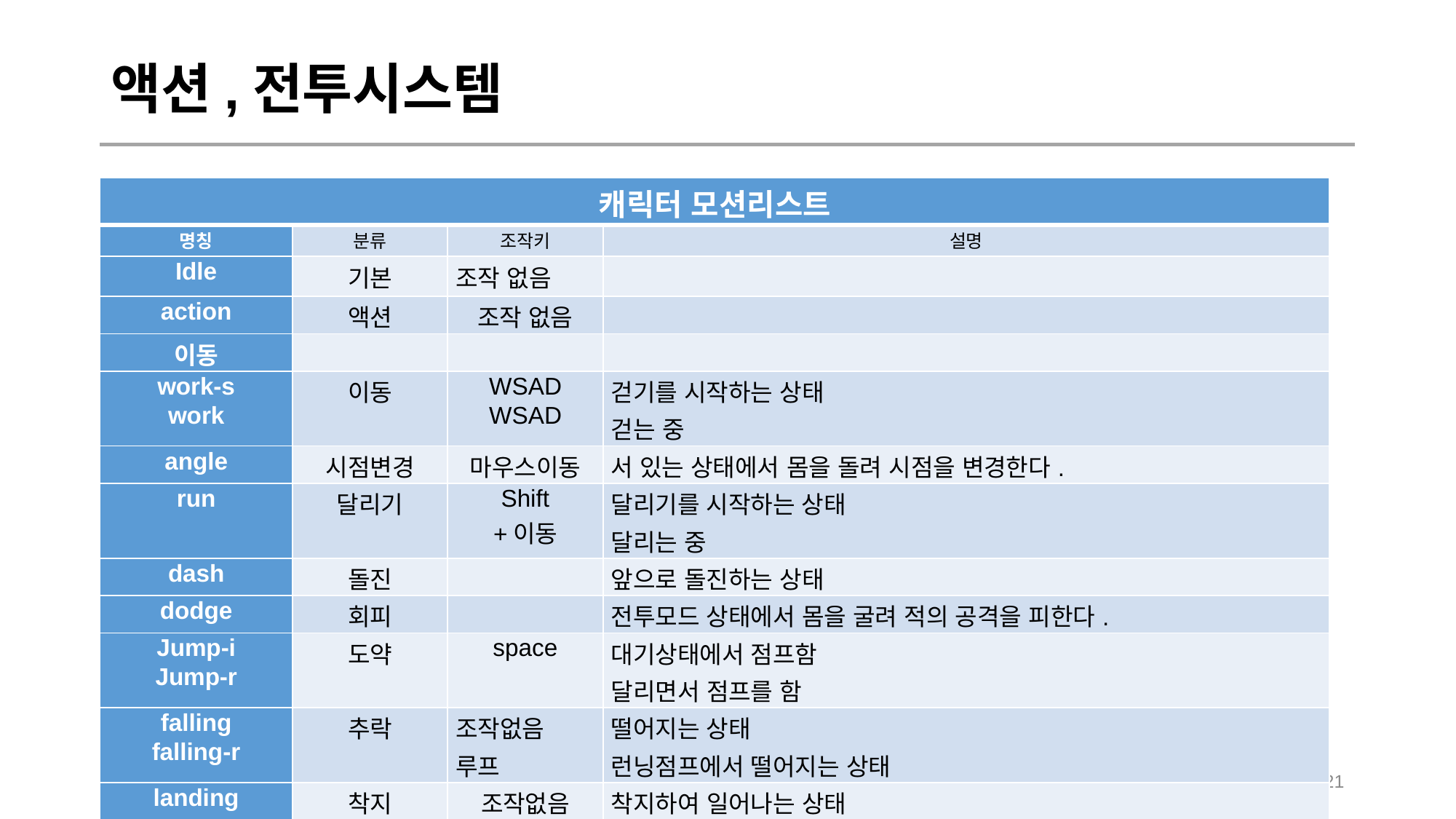

# 액션,전투시스템
| 캐릭터 모션리스트 |  |  |  |
| --- | --- | --- | --- |
| 명칭 | 분류 | 조작키 | 설명 |
| Idle | 기본 | 조작 없음 |  |
| action | 액션 | 조작 없음 |  |
| 이동 |  |  |  |
| work-s work | 이동 | WSAD WSAD | 걷기를 시작하는 상태 걷는 중 |
| angle | 시점변경 | 마우스이동 | 서 있는 상태에서 몸을 돌려 시점을 변경한다. |
| run | 달리기 | Shift +이동 | 달리기를 시작하는 상태 달리는 중 |
| dash | 돌진 |  | 앞으로 돌진하는 상태 |
| dodge | 회피 |  | 전투모드 상태에서 몸을 굴려 적의 공격을 피한다. |
| Jump-i Jump-r | 도약 | space | 대기상태에서 점프함 달리면서 점프를 함 |
| falling falling-r | 추락 | 조작없음 루프 | 떨어지는 상태 런닝점프에서 떨어지는 상태 |
| landing | 착지 | 조작없음 | 착지하여 일어나는 상태 |
2020-03-20
Copyright(c)2020. All rights reserved by Kyungho.lee.
21